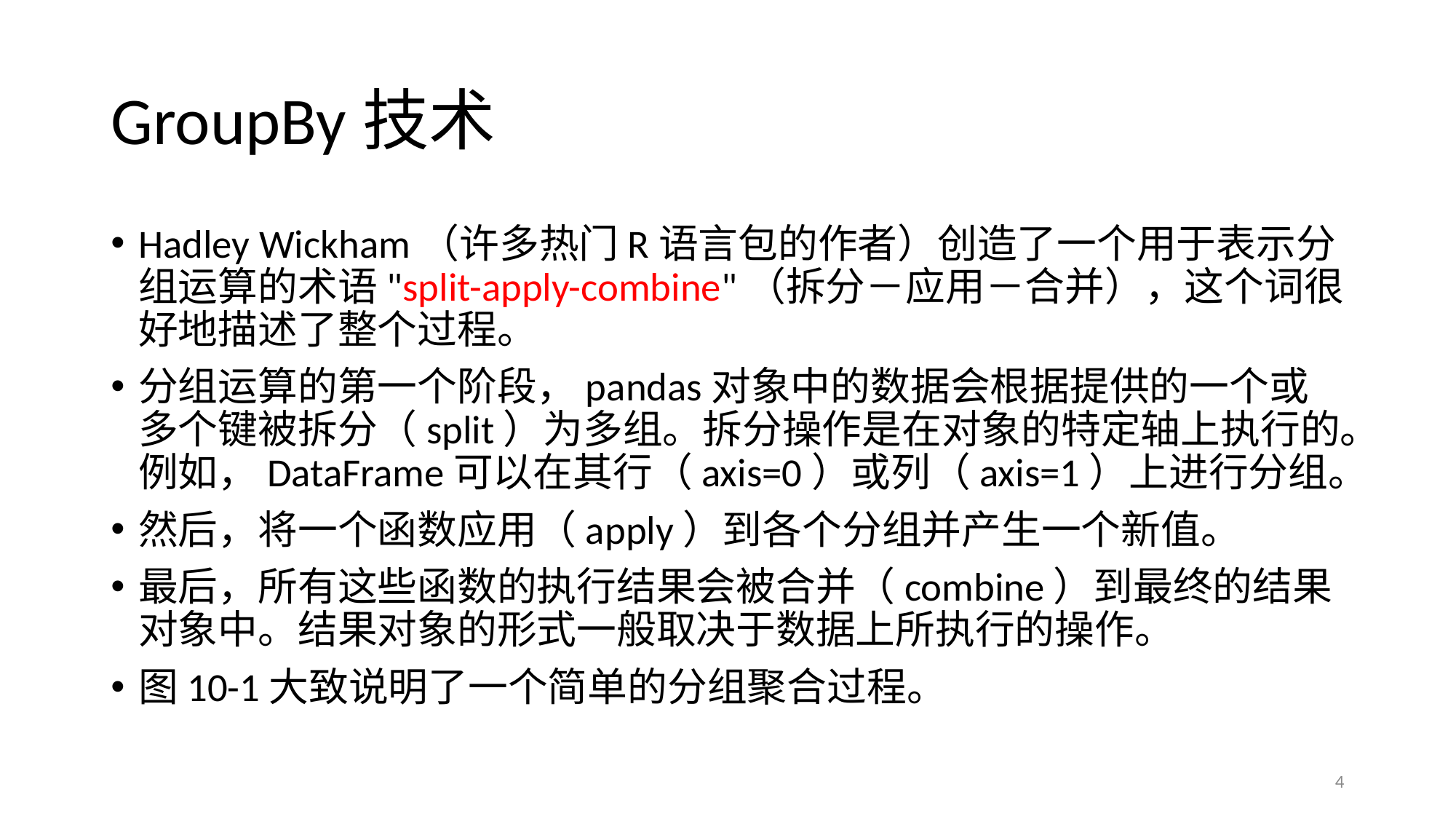

# GroupBy技术
Hadley Wickham（许多热门R语言包的作者）创造了一个用于表示分组运算的术语"split-apply-combine"（拆分－应用－合并），这个词很好地描述了整个过程。
分组运算的第一个阶段，pandas对象中的数据会根据提供的一个或多个键被拆分（split）为多组。拆分操作是在对象的特定轴上执行的。例如，DataFrame可以在其行（axis=0）或列（axis=1）上进行分组。
然后，将一个函数应用（apply）到各个分组并产生一个新值。
最后，所有这些函数的执行结果会被合并（combine）到最终的结果对象中。结果对象的形式一般取决于数据上所执行的操作。
图10-1大致说明了一个简单的分组聚合过程。
4